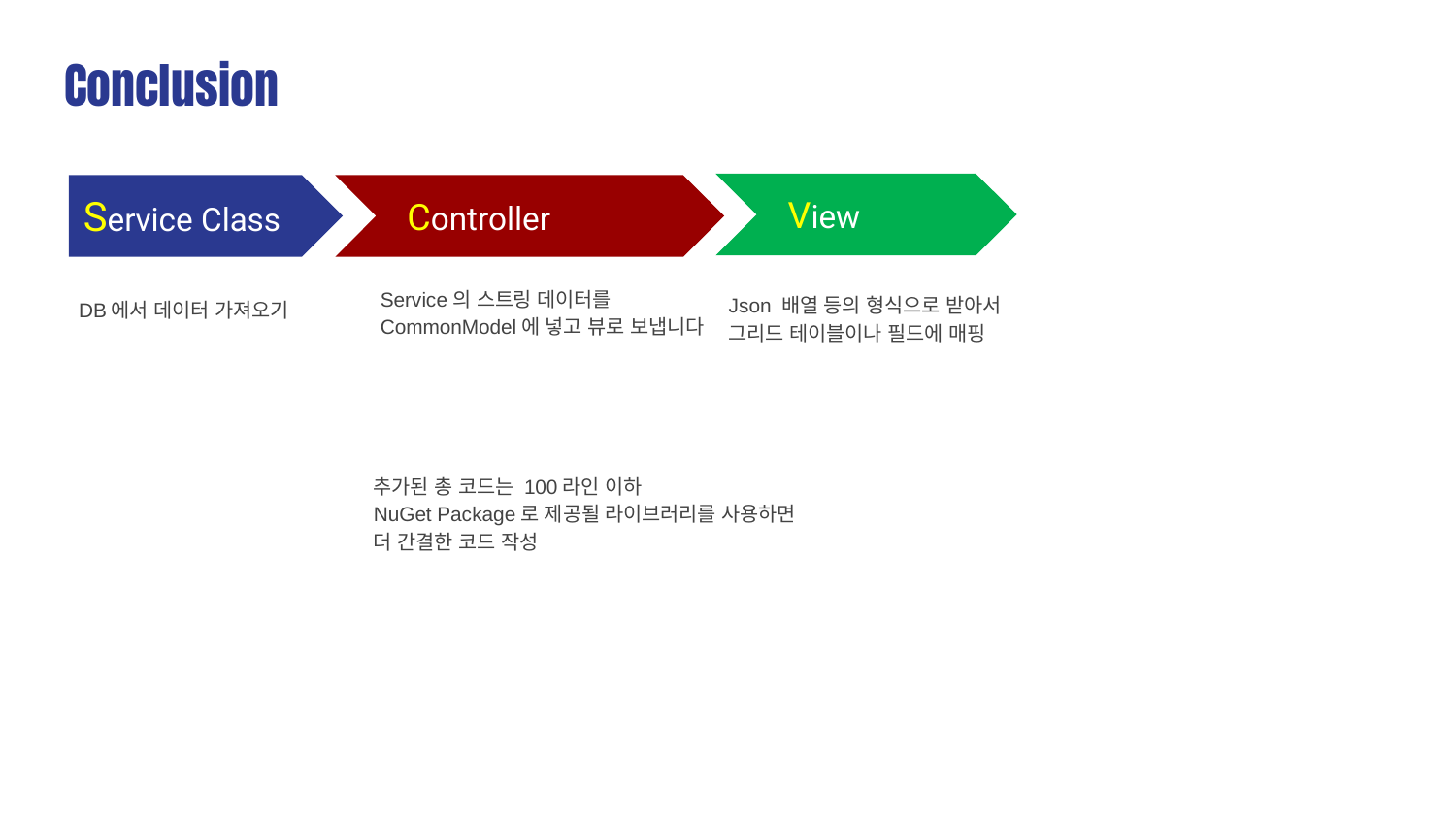

# Conclusion

View
Controller
Service Class
Service의 스트링 데이터를 CommonModel에 넣고 뷰로 보냅니다
Json 배열 등의 형식으로 받아서 그리드 테이블이나 필드에 매핑
DB에서 데이터 가져오기
추가된 총 코드는 100라인 이하
NuGet Package로 제공될 라이브러리를 사용하면 더 간결한 코드 작성